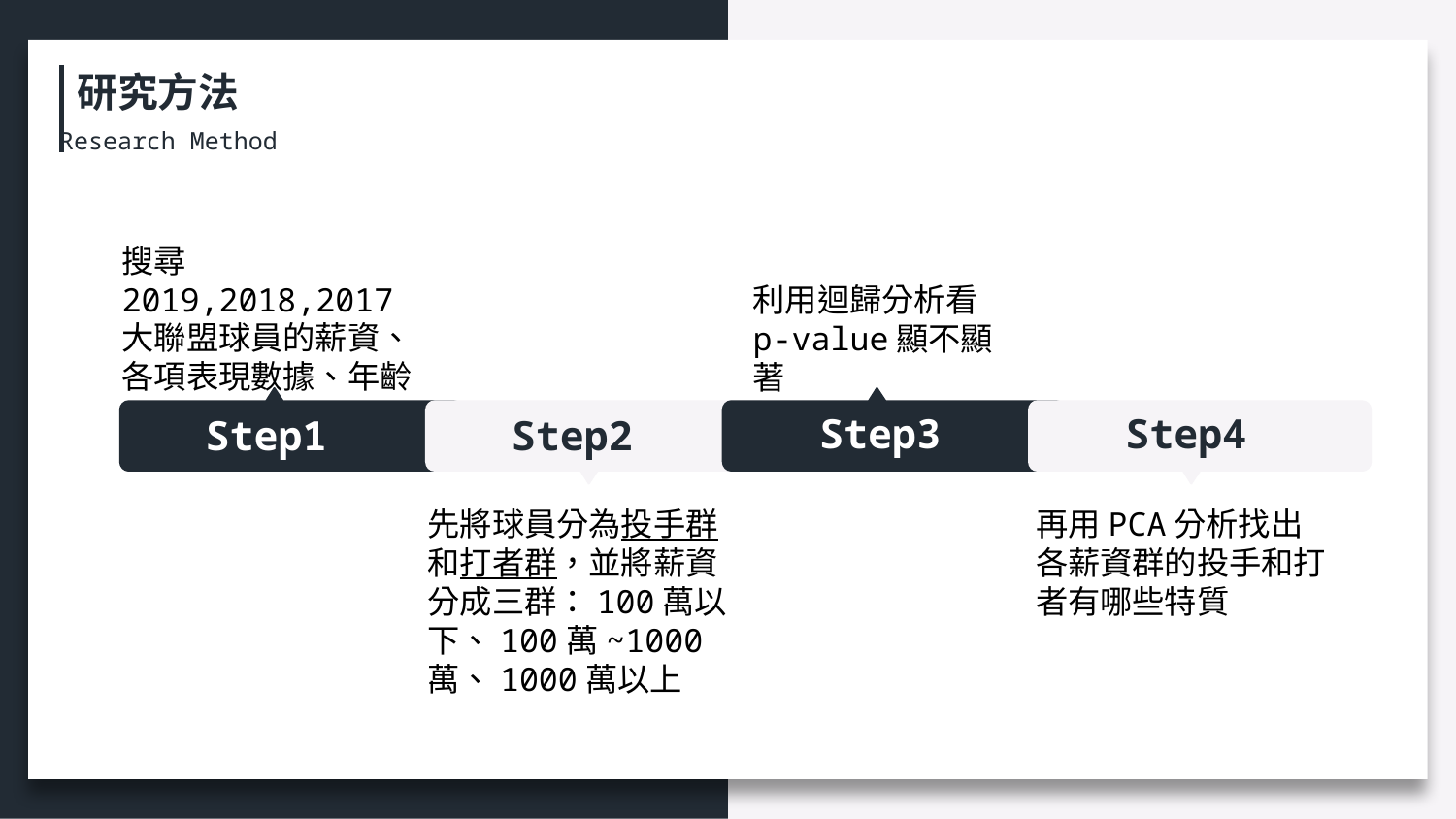

研究方法
Research Method
搜尋2019,2018,2017大聯盟球員的薪資、各項表現數據、年齡
利用迴歸分析看
p-value顯不顯著

Step3
Step4

Step1
Step2
先將球員分為投手群和打者群，並將薪資分成三群：100萬以下、100萬~1000萬、1000萬以上
再用PCA分析找出各薪資群的投手和打者有哪些特質